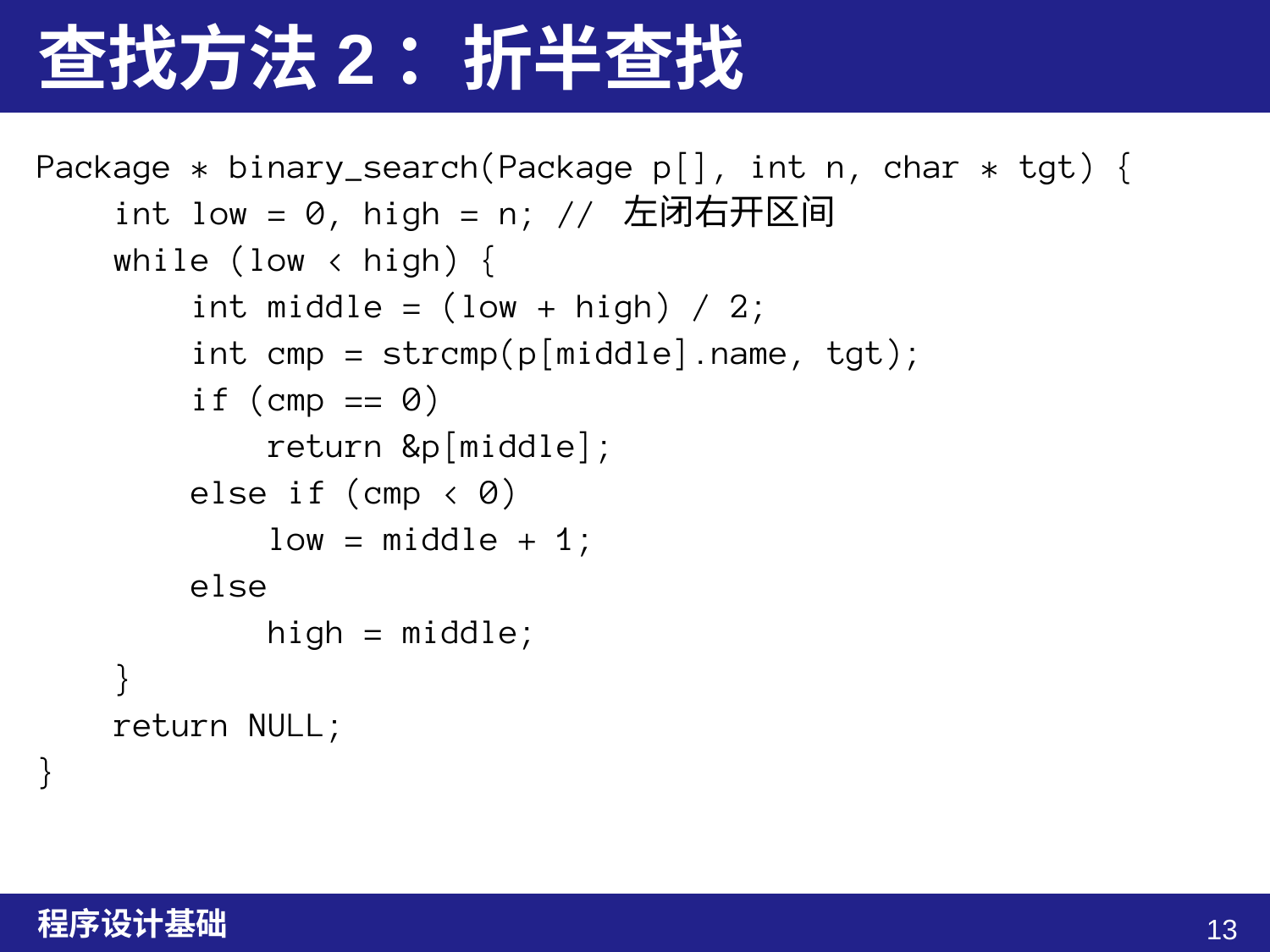

# 查找方法2：折半查找
Package * binary_search(Package p[], int n, char * tgt) {
    int low = 0, high = n; // 左闭右开区间
    while (low < high) {
        int middle = (low + high) / 2;
        int cmp = strcmp(p[middle].name, tgt);
        if (cmp == 0)
            return &p[middle];
        else if (cmp < 0)
            low = middle + 1;
        else
            high = middle;
    }
    return NULL;
}